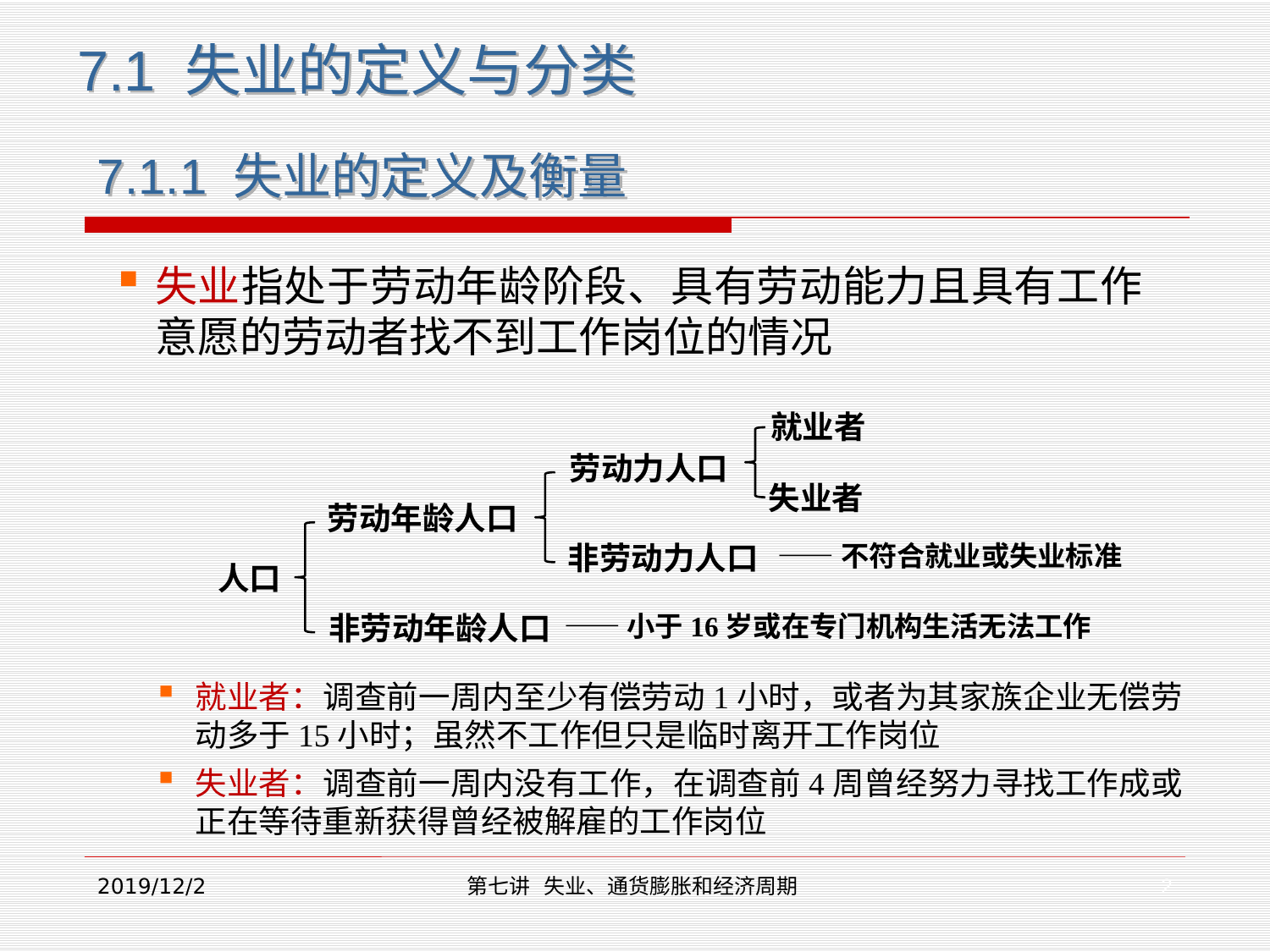

7.1 失业的定义与分类
7.1.1 失业的定义及衡量
失业指处于劳动年龄阶段、具有劳动能力且具有工作意愿的劳动者找不到工作岗位的情况
就业者

劳动力人口

失业者
劳动年龄人口

非劳动力人口
——不符合就业或失业标准
人口
非劳动年龄人口
——小于16岁或在专门机构生活无法工作
就业者：调查前一周内至少有偿劳动1小时，或者为其家族企业无偿劳动多于15小时；虽然不工作但只是临时离开工作岗位
失业者：调查前一周内没有工作，在调查前4周曾经努力寻找工作成或正在等待重新获得曾经被解雇的工作岗位
2
2019/12/2
第七讲   失业、通货膨胀和经济周期